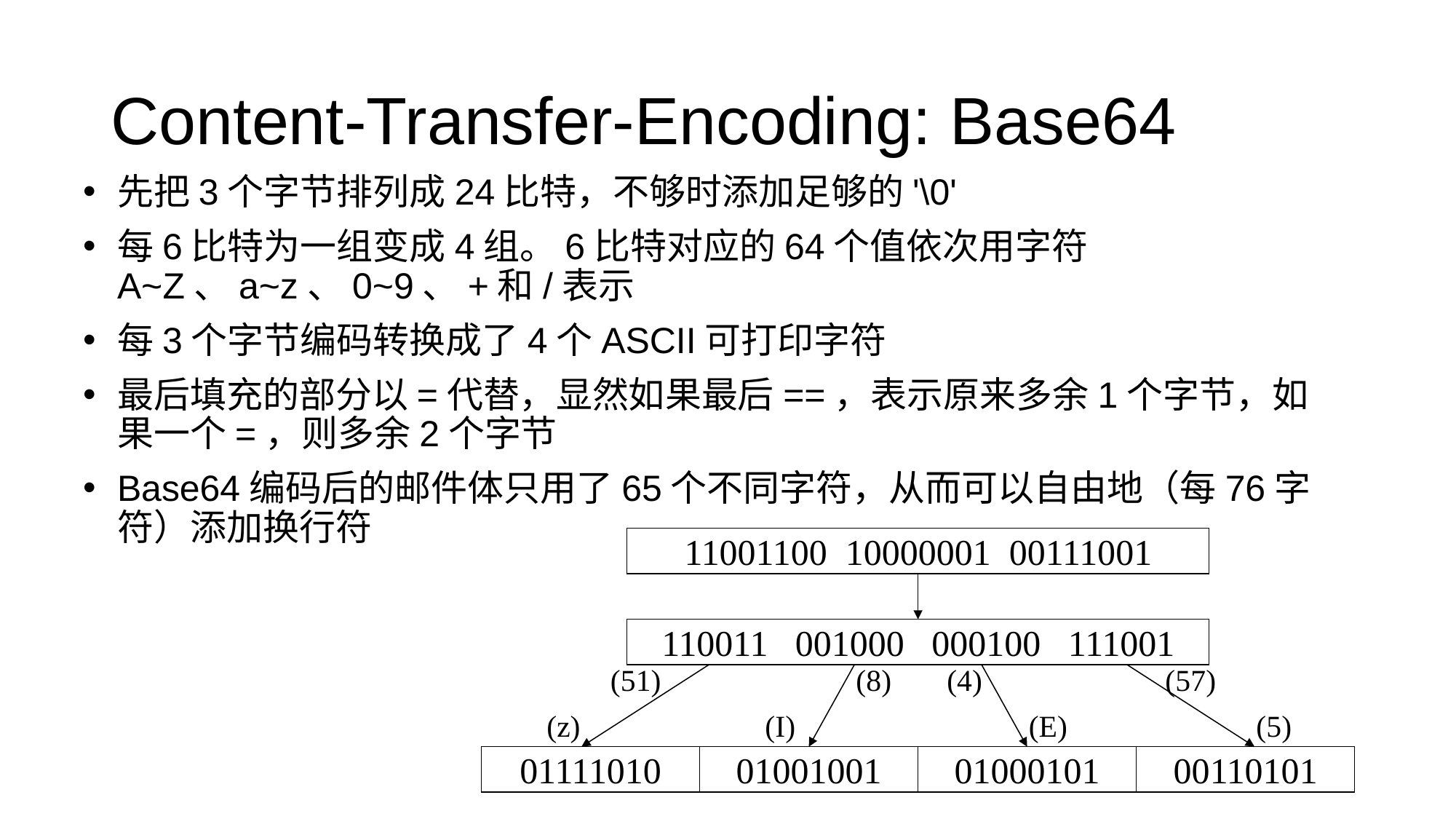

# Content-Transfer-Encoding: Base64
先把3个字节排列成24比特，不够时添加足够的'\0'
每6比特为一组变成4组。6比特对应的64个值依次用字符A~Z、a~z、0~9、+和/表示
每3个字节编码转换成了4个ASCII可打印字符
最后填充的部分以=代替，显然如果最后==，表示原来多余1个字节，如果一个=，则多余2个字节
Base64编码后的邮件体只用了65个不同字符，从而可以自由地（每76字符）添加换行符

11001100  10000001  00111001
110011   001000   000100   111001
(51)
(8)
(4)
(57)

(z)
(I)
(E)
(5)
01111010
01001001
01000101
00110101